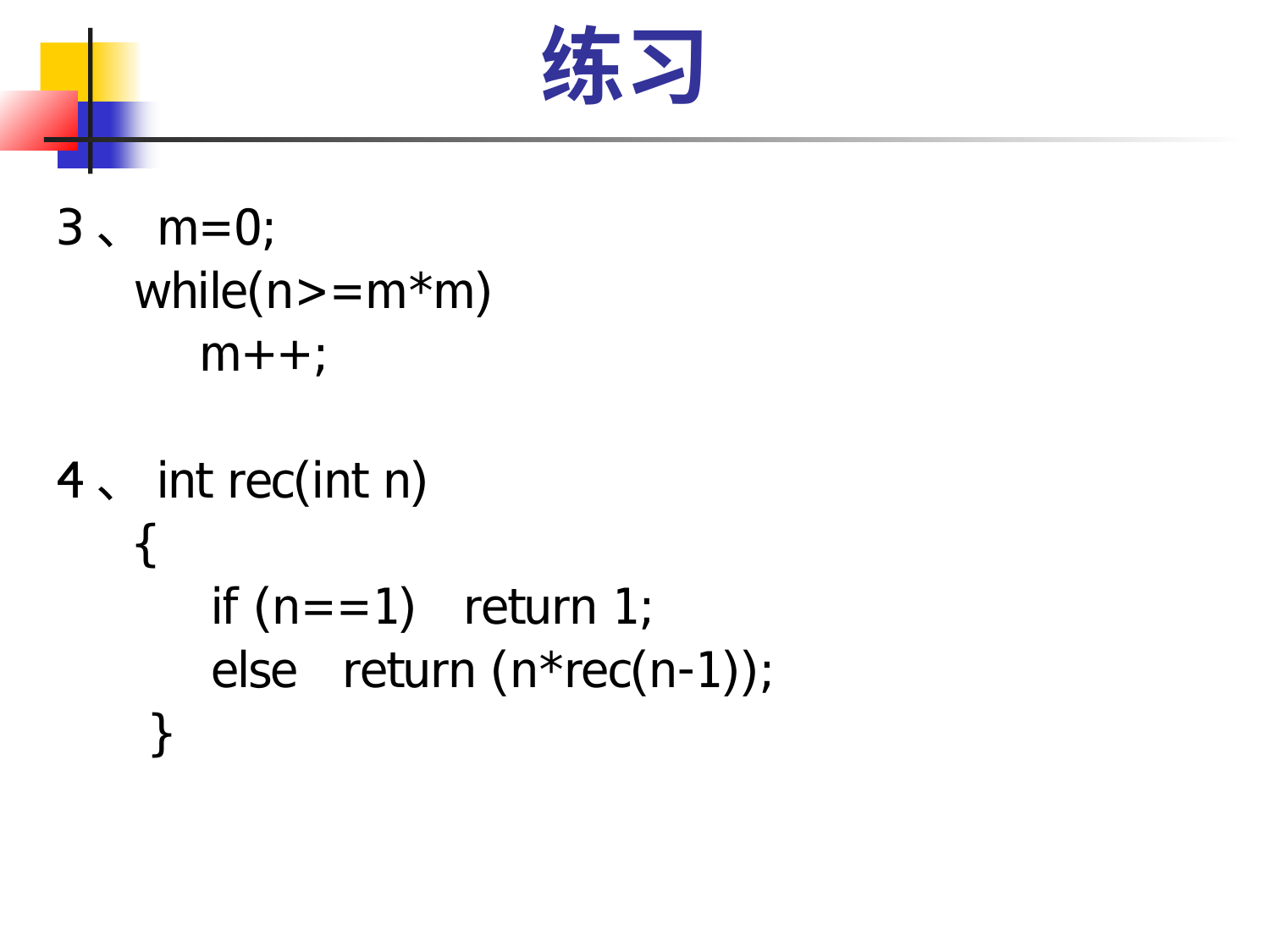

练习
3、m=0;
     while(n>=m*m)
     	 m++;

4、int rec(int n)
     {
          if (n==1)   return 1;
          else   return (n*rec(n-1));
      }